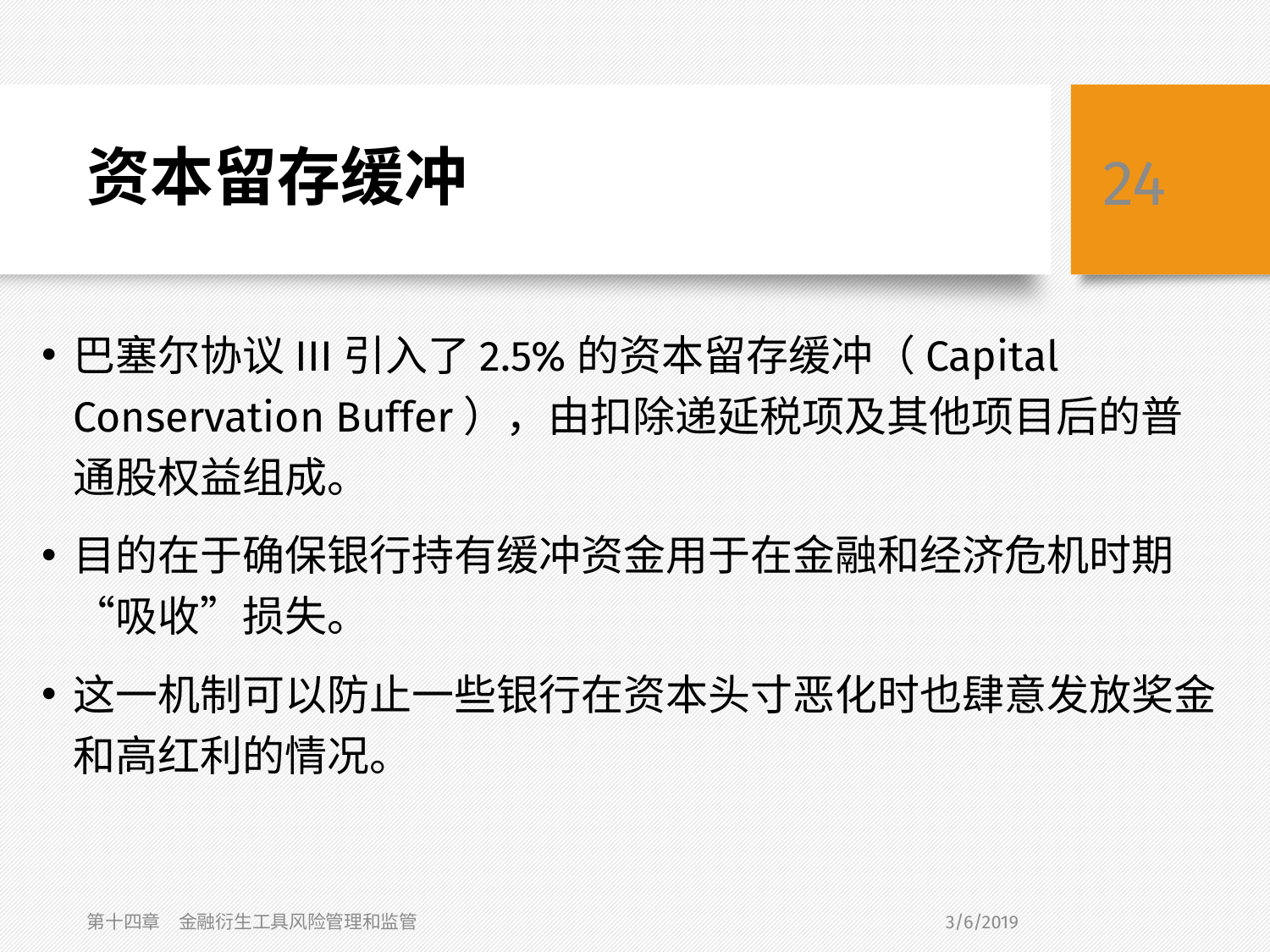

# 资本留存缓冲
24
巴塞尔协议III引入了2.5%的资本留存缓冲（Capital Conservation Buffer），由扣除递延税项及其他项目后的普通股权益组成。
目的在于确保银行持有缓冲资金用于在金融和经济危机时期“吸收”损失。
这一机制可以防止一些银行在资本头寸恶化时也肆意发放奖金和高红利的情况。

3/6/2019
第十四章　金融衍生工具风险管理和监管